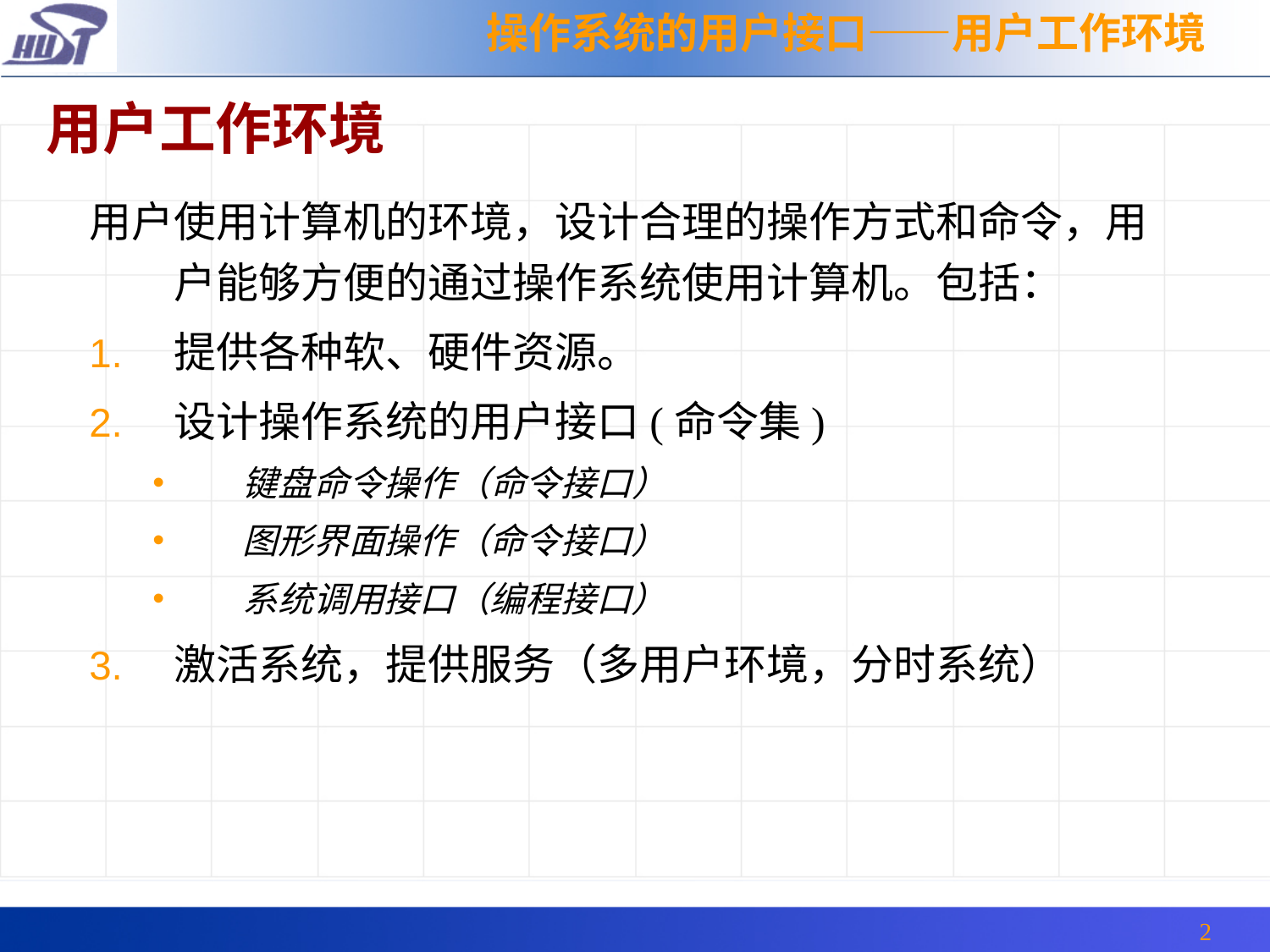

操作系统的用户接口——用户工作环境
用户工作环境
用户使用计算机的环境，设计合理的操作方式和命令，用户能够方便的通过操作系统使用计算机。包括：
提供各种软、硬件资源。
设计操作系统的用户接口(命令集)
键盘命令操作（命令接口）
图形界面操作（命令接口）
系统调用接口（编程接口）
激活系统，提供服务（多用户环境，分时系统）
2